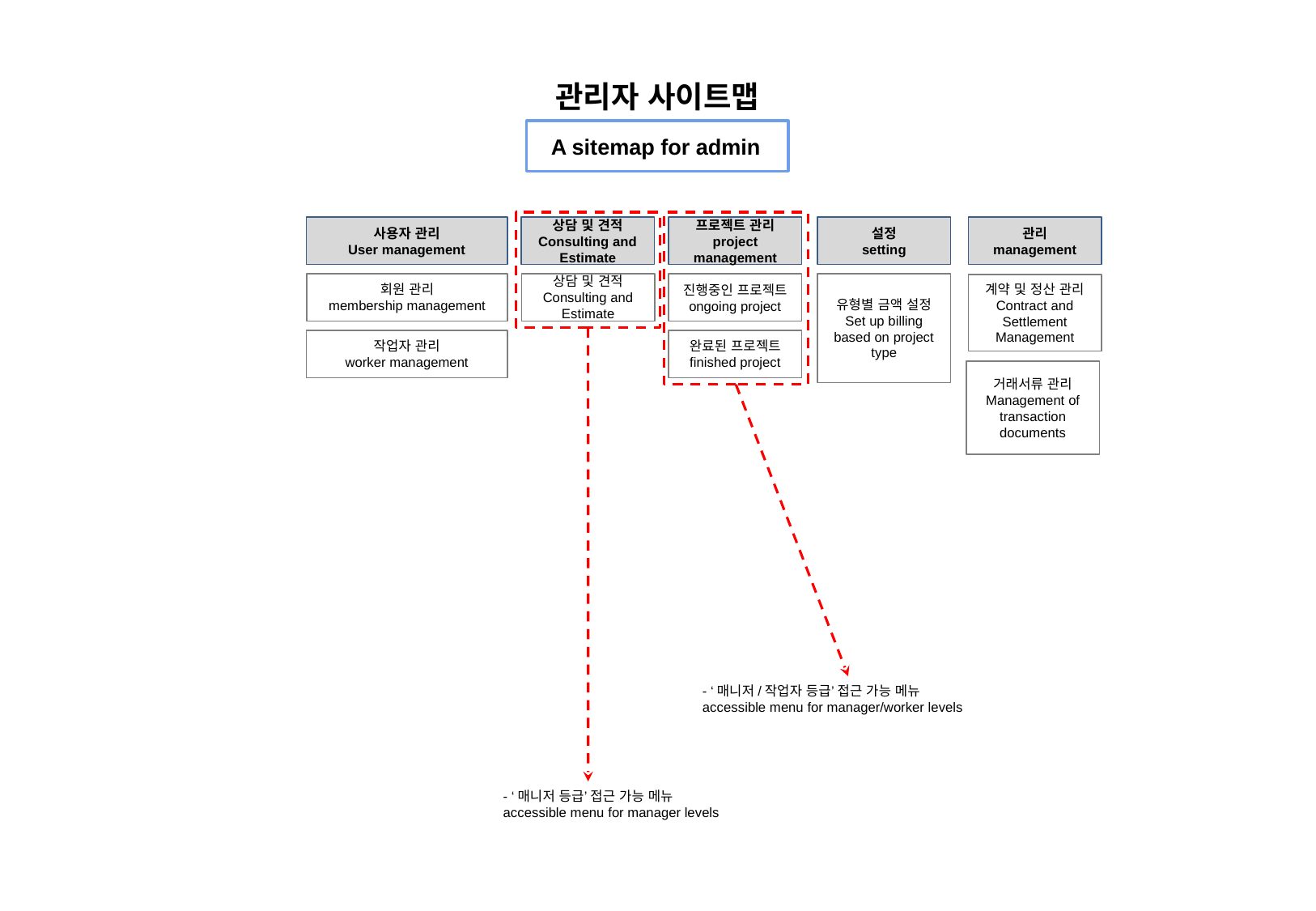

관리자 사이트맵
  A sitemap for admin

사용자 관리
User management

상담 및 견적
Consulting and Estimate

프로젝트 관리
project management
설정
setting
관리
management
회원 관리
membership management
상담 및 견적
Consulting and Estimate
진행중인 프로젝트
ongoing project
유형별 금액 설정
Set up billing based on project type
계약 및 정산 관리
Contract and Settlement Management
완료된 프로젝트
finished project
작업자 관리
worker management
거래서류 관리
Management of transaction documents
- ‘매니저/작업자 등급’ 접근 가능 메뉴
accessible menu for manager/worker levels
- ‘매니저 등급’ 접근 가능 메뉴
accessible menu for manager levels